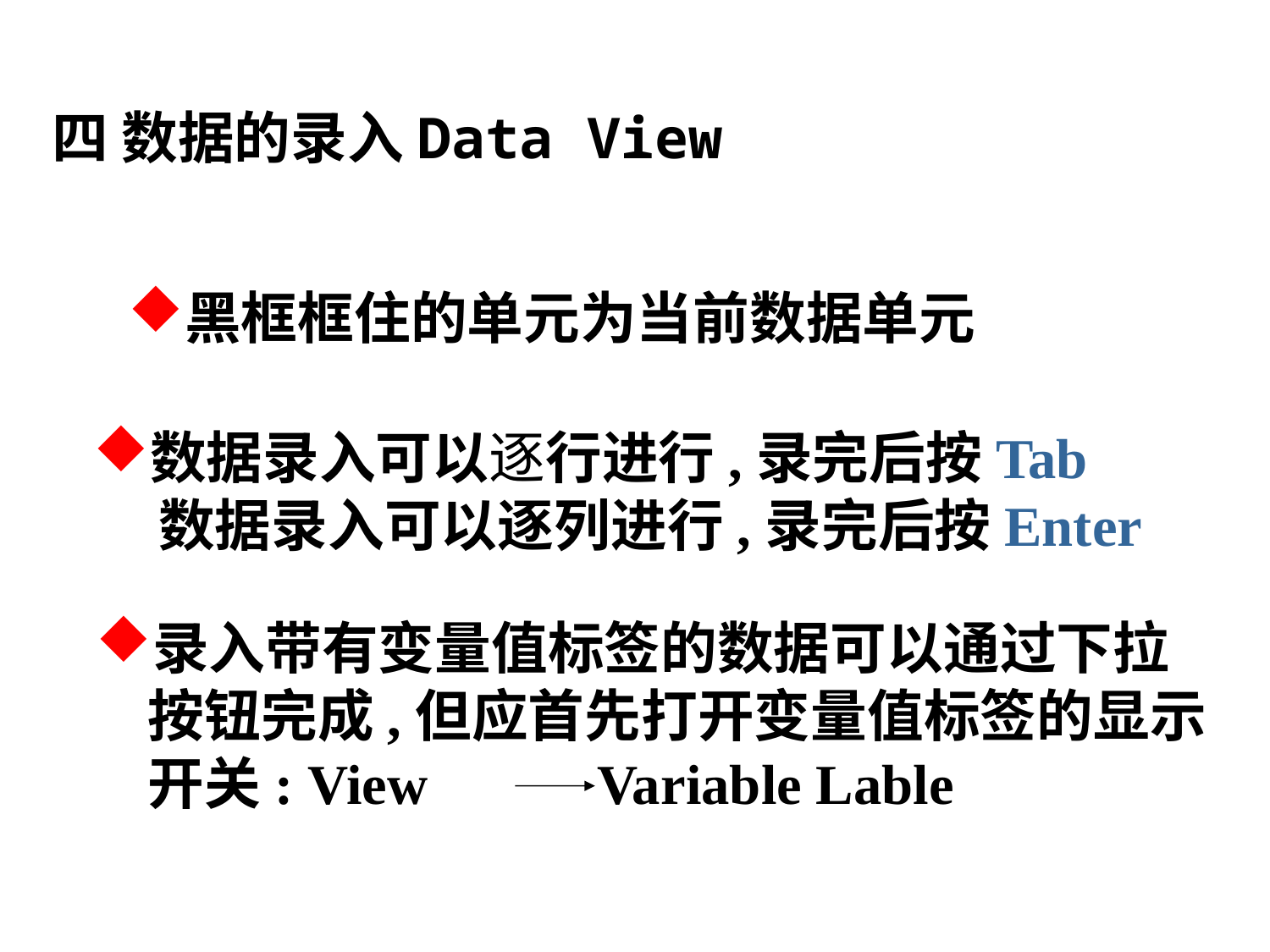

四 数据的录入Data View
黑框框住的单元为当前数据单元
数据录入可以逐行进行,录完后按Tab
    数据录入可以逐列进行,录完后按Enter
录入带有变量值标签的数据可以通过下拉
   按钮完成,但应首先打开变量值标签的显示
   开关: View            Variable Lable